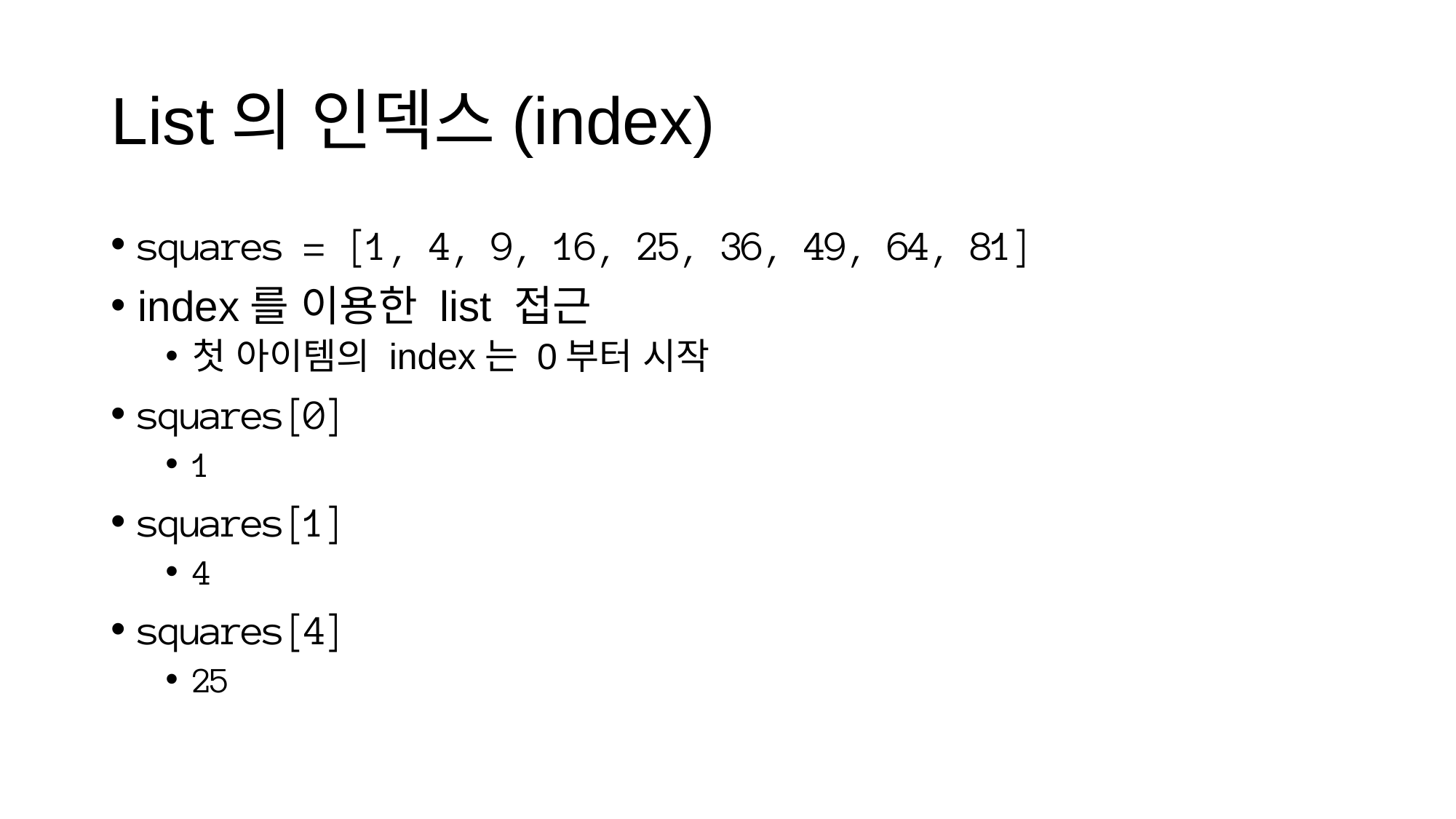

# List의 인덱스(index)
squares = [1, 4, 9, 16, 25, 36, 49, 64, 81]
index를 이용한 list 접근
첫 아이템의 index는 0부터 시작
squares[0]
1
squares[1]
4
squares[4]
25